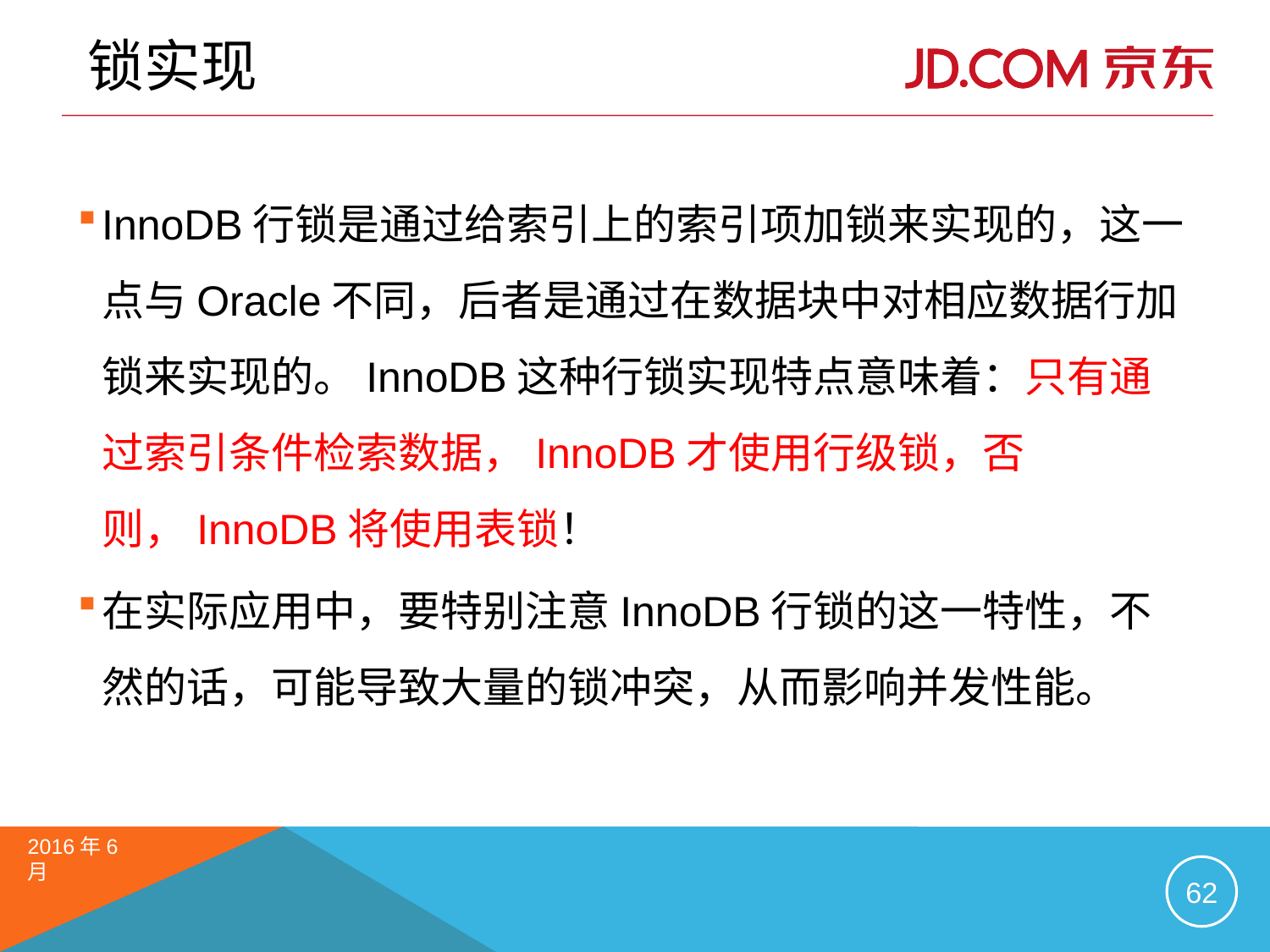

# 锁实现
InnoDB行锁是通过给索引上的索引项加锁来实现的，这一点与Oracle不同，后者是通过在数据块中对相应数据行加锁来实现的。InnoDB这种行锁实现特点意味着：只有通过索引条件检索数据，InnoDB才使用行级锁，否则，InnoDB将使用表锁！
在实际应用中，要特别注意InnoDB行锁的这一特性，不然的话，可能导致大量的锁冲突，从而影响并发性能。

2016年6月
62